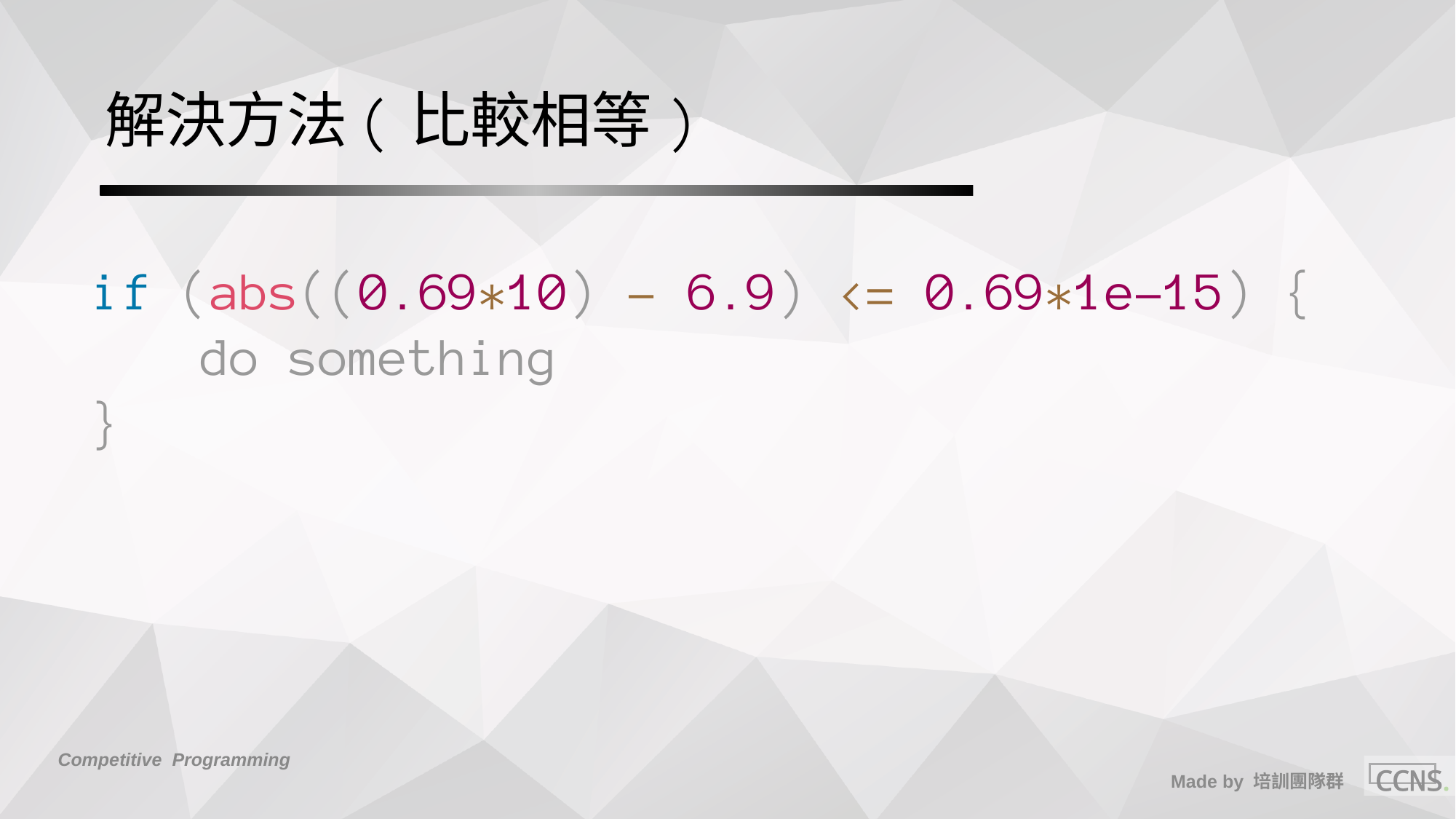

# 解決方法(比較相等)
if (abs((0.69*10) - 6.9) <= 0.69*1e-15) {
	do something
}